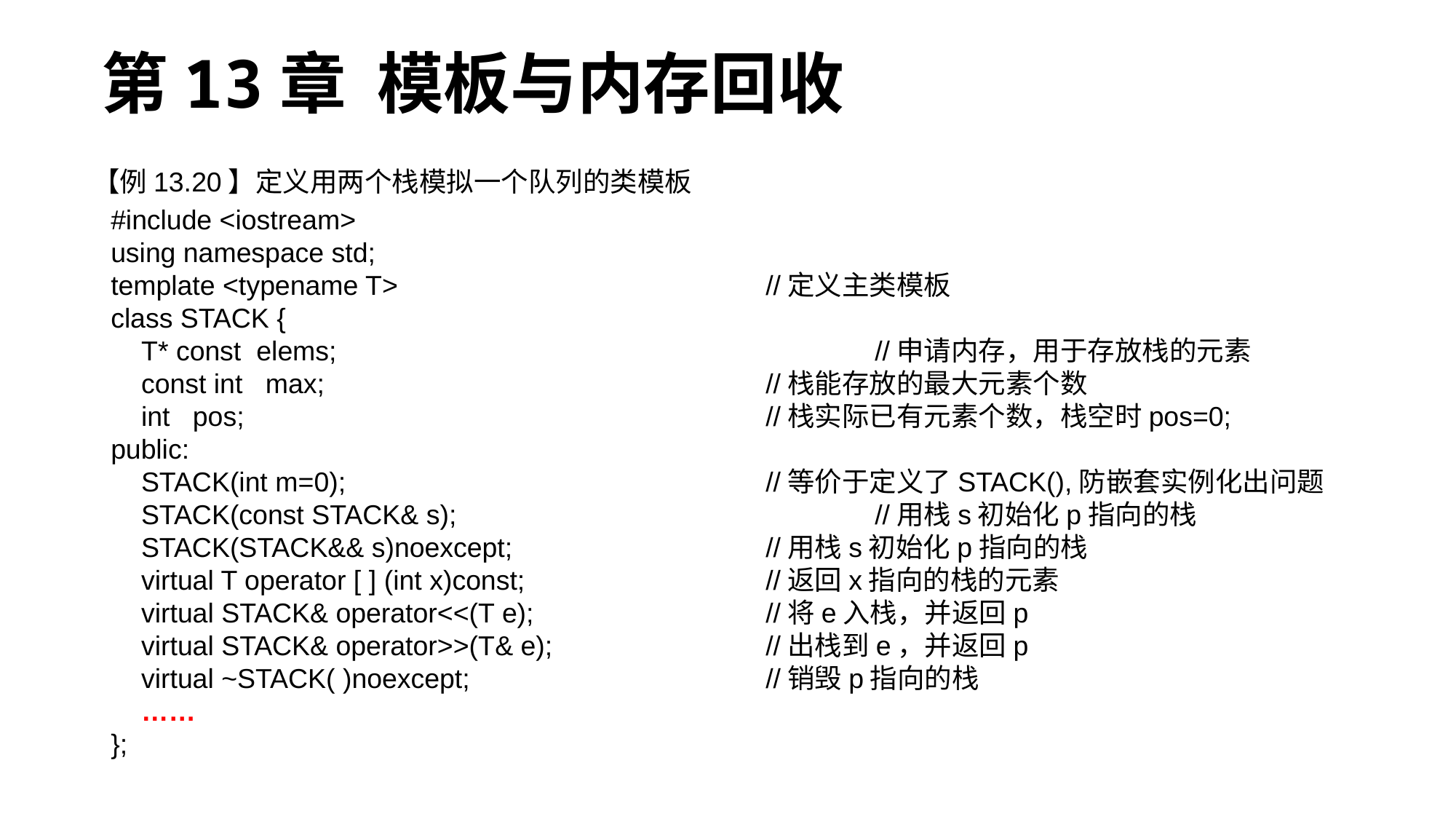

# 第13章  模板与内存回收
【例13.20】定义用两个栈模拟一个队列的类模板
#include <iostream>
using namespace std;
template <typename T>				//定义主类模板
class STACK {
    T* const  elems;					//申请内存，用于存放栈的元素
    const int   max;					//栈能存放的最大元素个数
    int   pos;	    				//栈实际已有元素个数，栈空时pos=0;
public:
    STACK(int m=0);  				//等价于定义了STACK(),防嵌套实例化出问题
    STACK(const STACK& s); 				//用栈s初始化p指向的栈
    STACK(STACK&& s)noexcept;			//用栈s初始化p指向的栈
    virtual T operator [ ] (int x)const;			//返回x指向的栈的元素
    virtual STACK& operator<<(T e);			//将e入栈，并返回p
    virtual STACK& operator>>(T& e); 		//出栈到e，并返回p
    virtual ~STACK( )noexcept;	  		//销毁p指向的栈
    ……
};